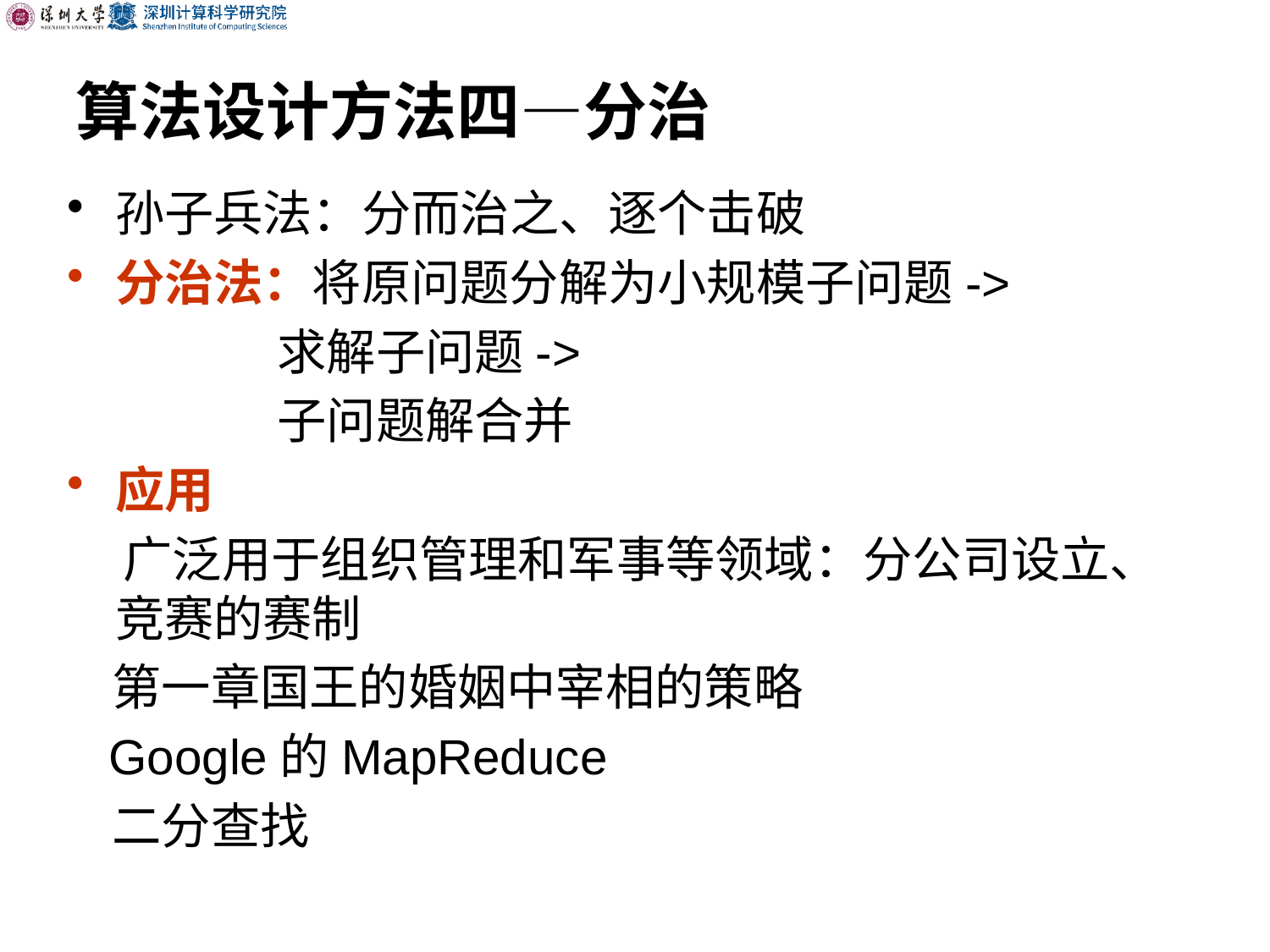

算法设计方法四—分治
孙子兵法：分而治之、逐个击破
分治法：将原问题分解为小规模子问题->
                  求解子问题->
                  子问题解合并
应用
    广泛用于组织管理和军事等领域：分公司设立、竞赛的赛制
   第一章国王的婚姻中宰相的策略
   Google的MapReduce
   二分查找